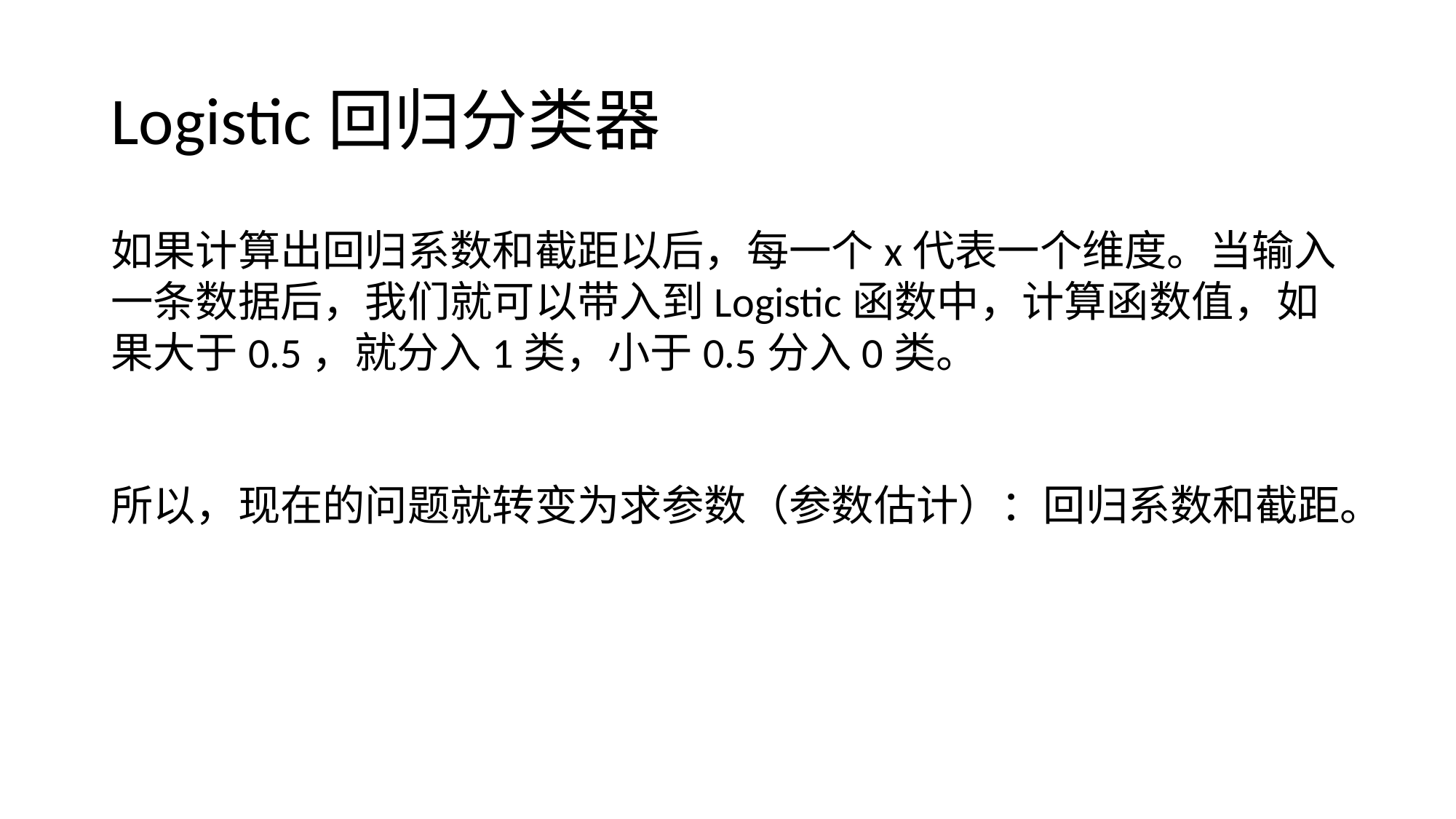

# Logistic回归分类器
如果计算出回归系数和截距以后，每一个x代表一个维度。当输入一条数据后，我们就可以带入到Logistic函数中，计算函数值，如果大于0.5，就分入1类，小于0.5分入0类。

所以，现在的问题就转变为求参数（参数估计）：回归系数和截距。